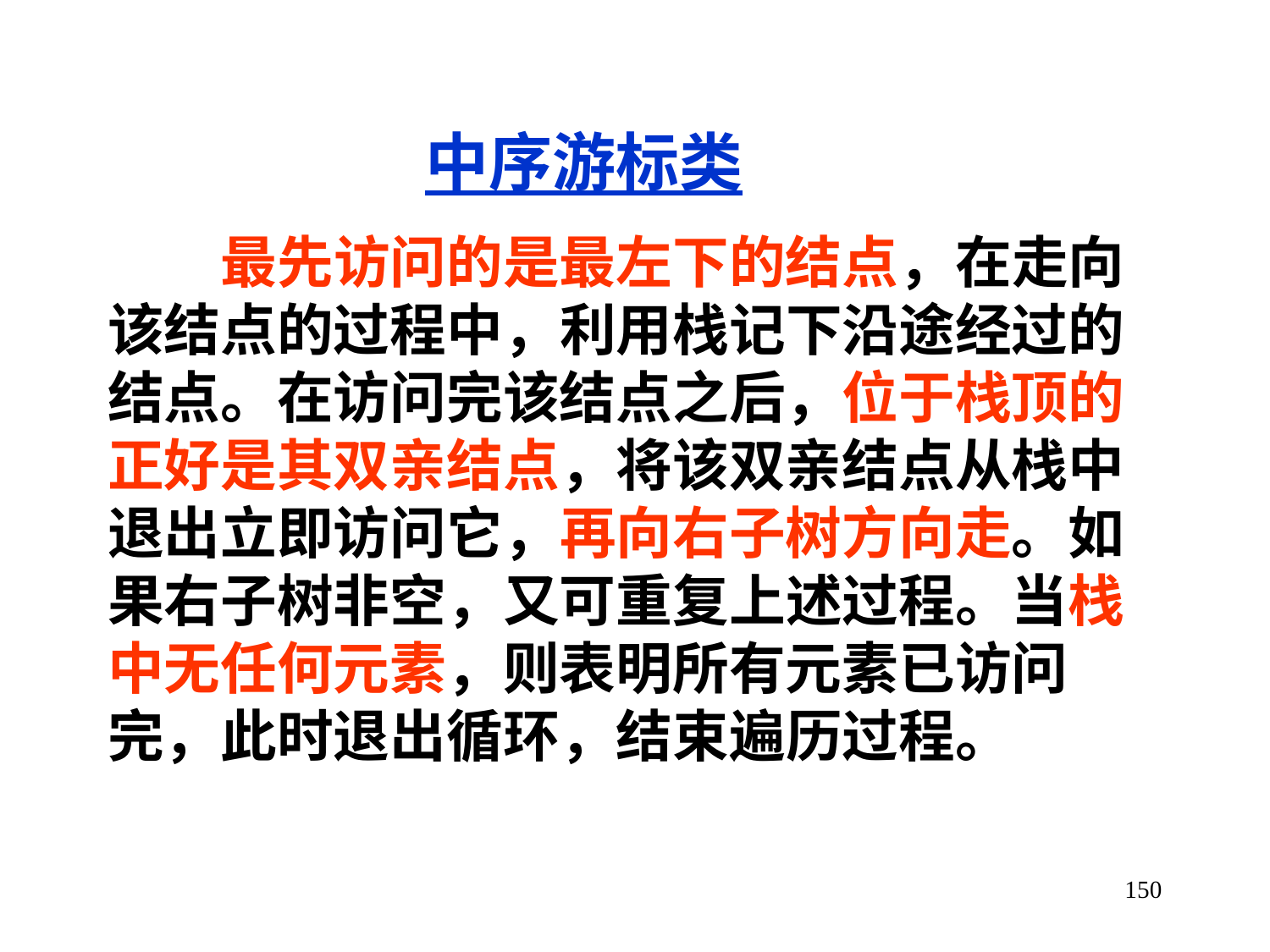

中序游标类
        最先访问的是最左下的结点，在走向该结点的过程中，利用栈记下沿途经过的结点。在访问完该结点之后，位于栈顶的正好是其双亲结点，将该双亲结点从栈中退出立即访问它，再向右子树方向走。如果右子树非空，又可重复上述过程。当栈中无任何元素，则表明所有元素已访问完，此时退出循环，结束遍历过程。
150